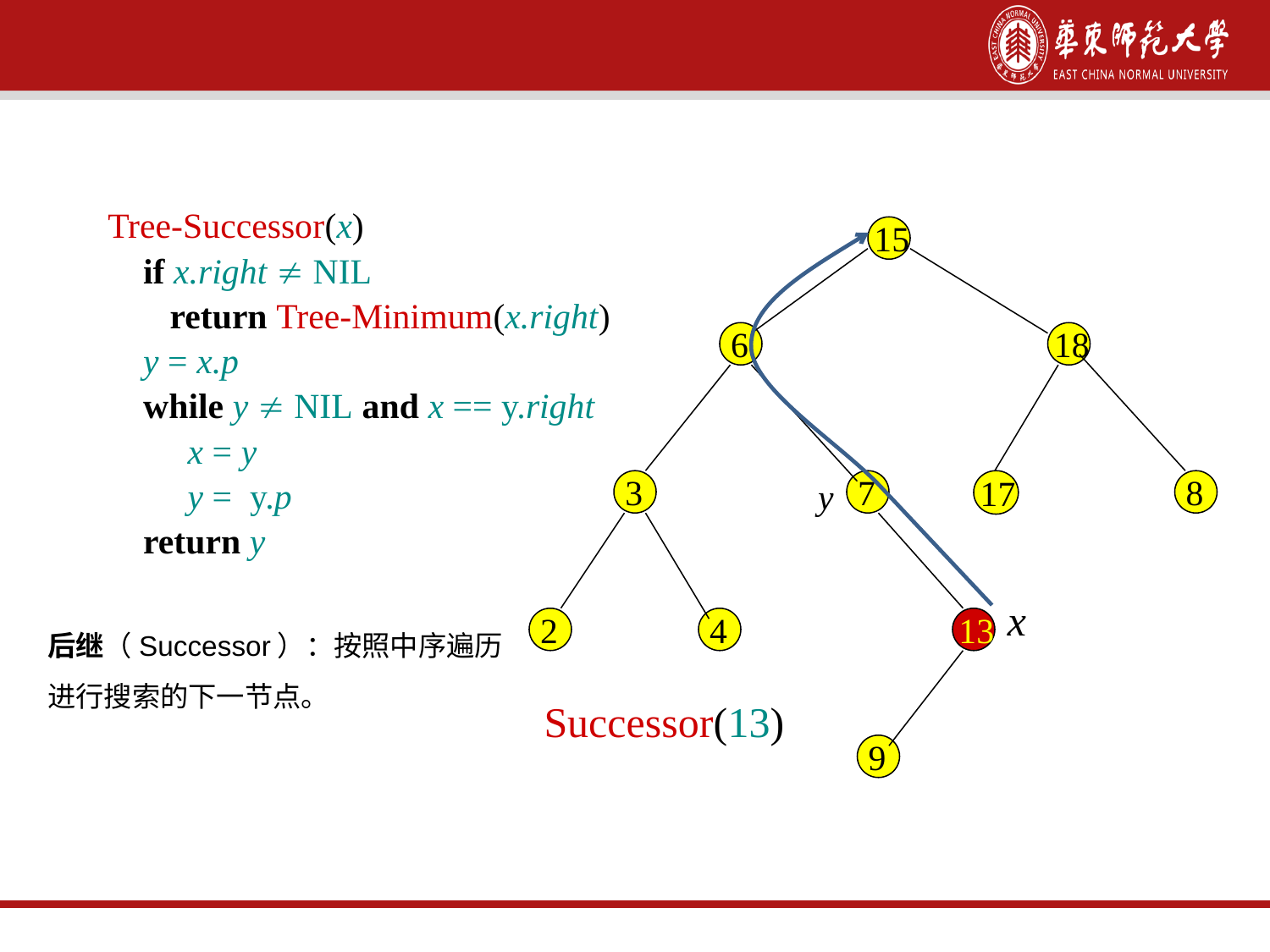

查找后继Successor
Tree-Successor(x)
    if x.right ≠ NIL
       return Tree-Minimum(x.right)
    y = x.p
    while y ≠ NIL and x == y.right
         x = y
         y =  y.p
    return y
15

6
18

y
3
7
17
8

x
后继（Successor）：按照中序遍历进行搜索的下一节点。
2
4
13

Successor(13)
9